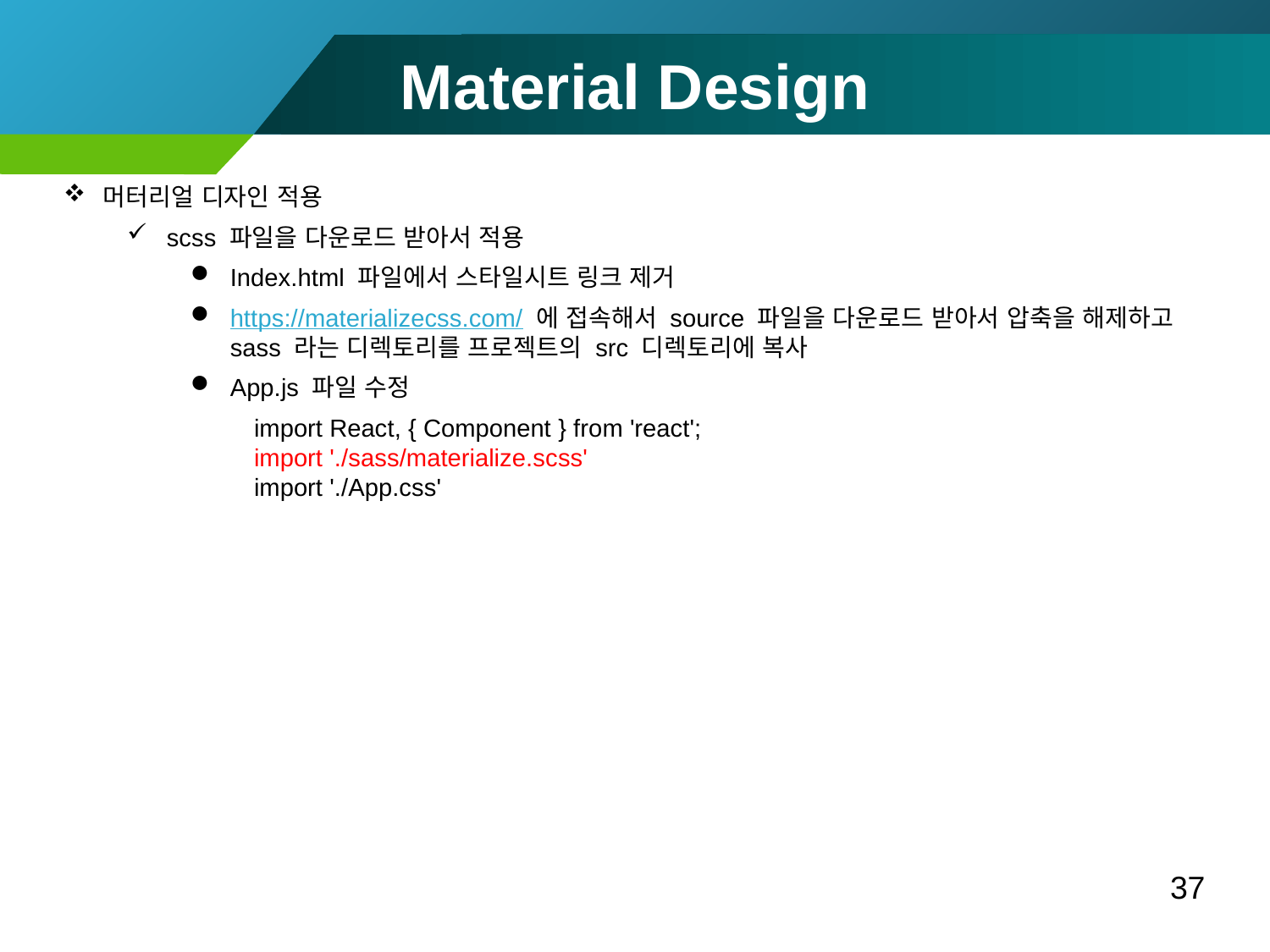

Material Design
머터리얼 디자인 적용
scss 파일을 다운로드 받아서 적용
Index.html 파일에서 스타일시트 링크 제거
https://materializecss.com/ 에 접속해서 source 파일을 다운로드 받아서 압축을 해제하고 sass 라는 디렉토리를 프로젝트의 src 디렉토리에 복사
App.js 파일 수정
import React, { Component } from 'react';
import './sass/materialize.scss'
import './App.css'
37